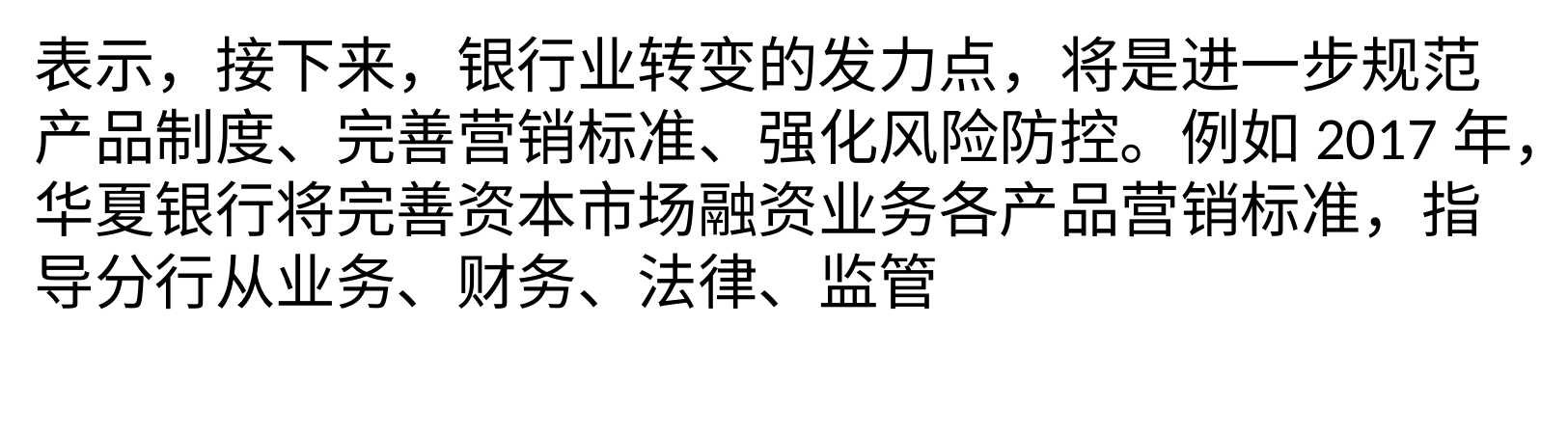

表示，接下来，银行业转变的发力点，将是进一步规范产品制度、完善营销标准、强化风险防控。例如2017年，华夏银行将完善资本市场融资业务各产品营销标准，指导分行从业务、财务、法律、监管